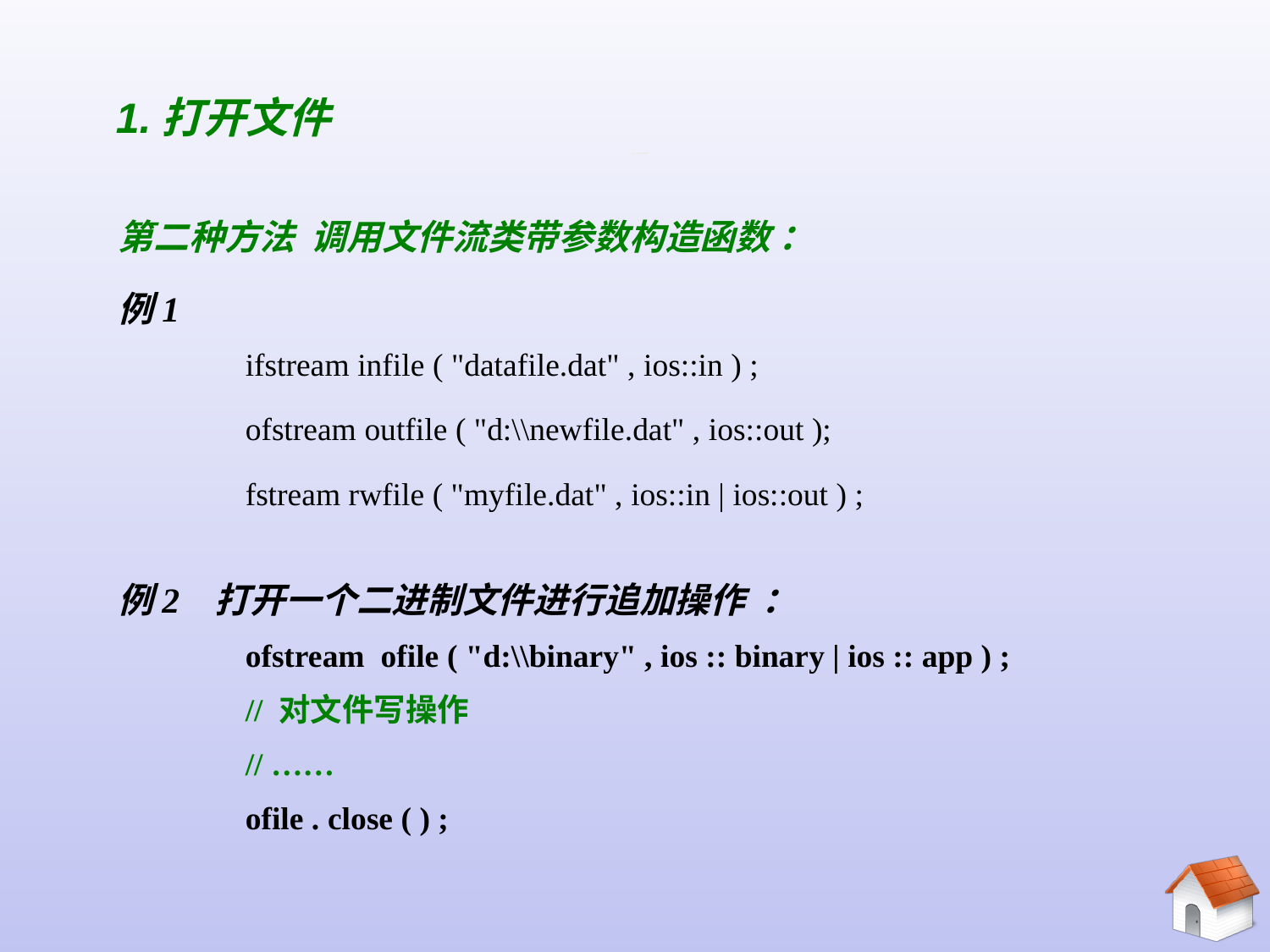

# 10.5.2  打开和关闭文件
1.打开文件
第二种方法  调用文件流类带参数构造函数 ：
例1
	ifstream infile ( "datafile.dat" , ios::in ) ;
	ofstream outfile ( "d:\\newfile.dat" , ios::out );
	fstream rwfile ( "myfile.dat" , ios::in | ios::out ) ;
例2   打开一个二进制文件进行追加操作  ：
        	ofstream  ofile ( "d:\\binary" , ios :: binary | ios :: app ) ;
	// 对文件写操作
	// ……
        	ofile . close ( ) ;